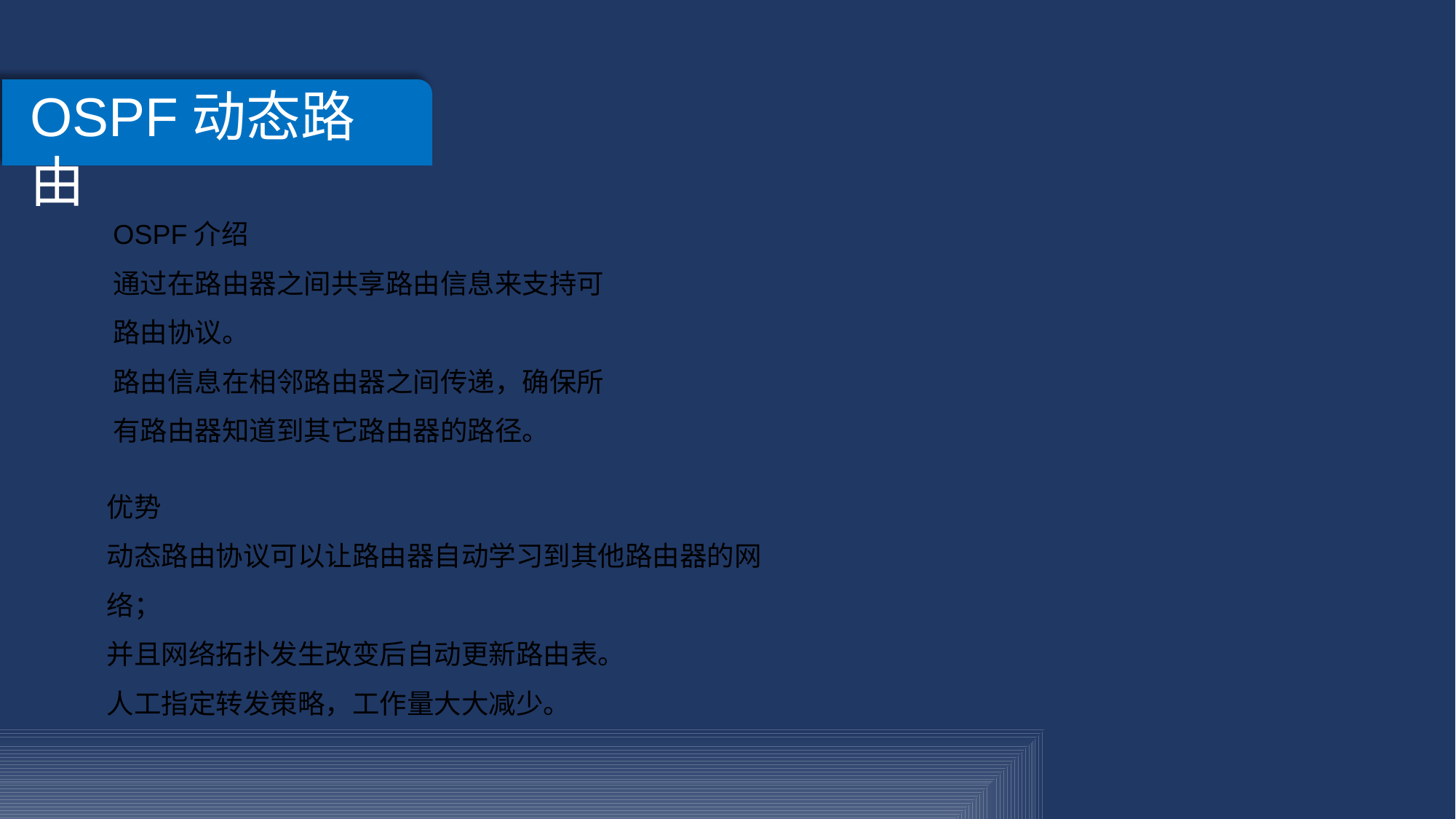

OSPF动态路由

OSPF介绍
通过在路由器之间共享路由信息来支持可路由协议。
路由信息在相邻路由器之间传递，确保所有路由器知道到其它路由器的路径。
优势
动态路由协议可以让路由器自动学习到其他路由器的网络；
并且网络拓扑发生改变后自动更新路由表。
人工指定转发策略，工作量大大减少。